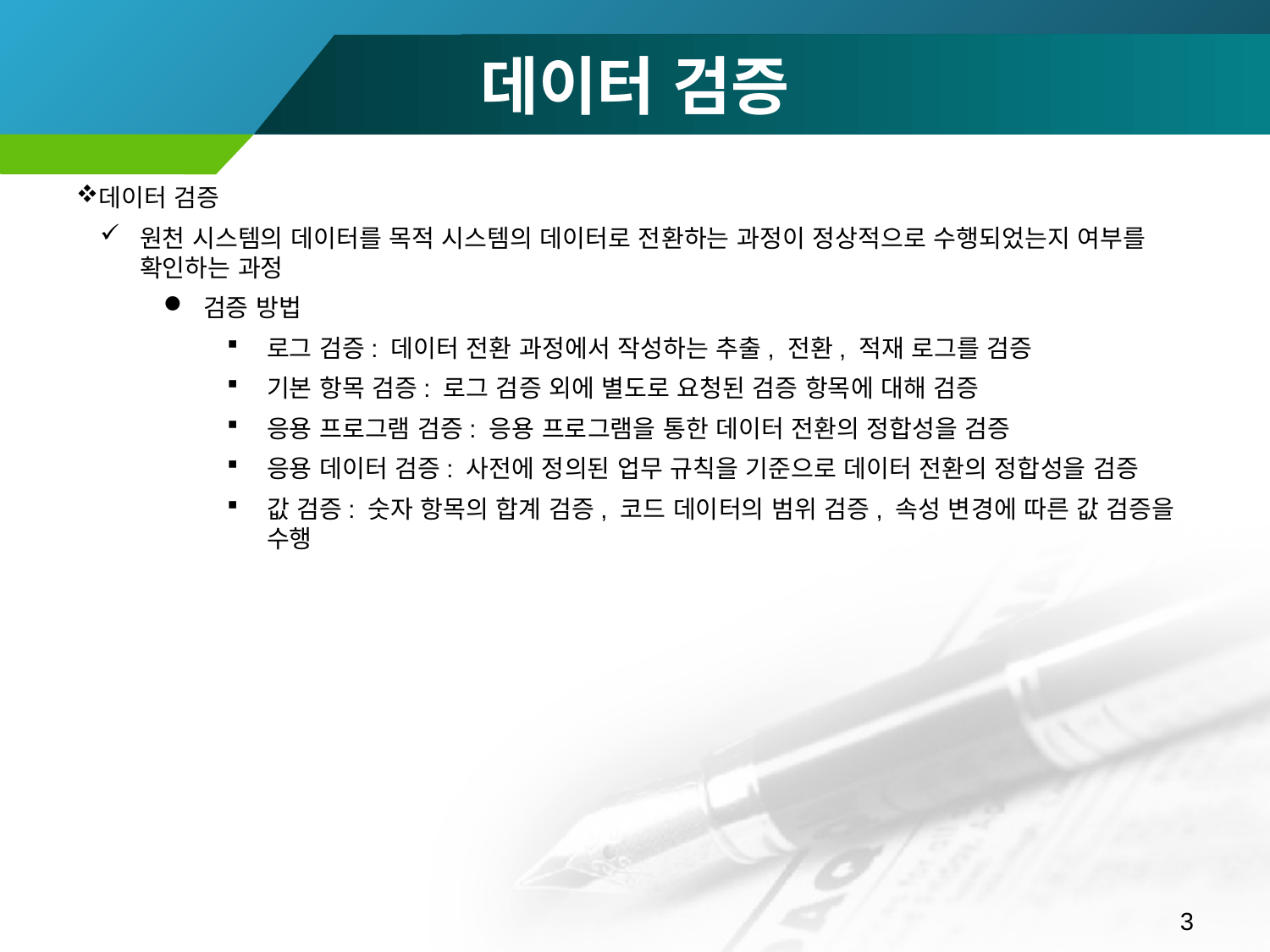

# 데이터 검증
데이터 검증
원천 시스템의 데이터를 목적 시스템의 데이터로 전환하는 과정이 정상적으로 수행되었는지 여부를 확인하는 과정
검증 방법
로그 검증: 데이터 전환 과정에서 작성하는 추출, 전환, 적재 로그를 검증
기본 항목 검증: 로그 검증 외에 별도로 요청된 검증 항목에 대해 검증
응용 프로그램 검증: 응용 프로그램을 통한 데이터 전환의 정합성을 검증
응용 데이터 검증: 사전에 정의된 업무 규칙을 기준으로 데이터 전환의 정합성을 검증
값 검증: 숫자 항목의 합계 검증, 코드 데이터의 범위 검증, 속성 변경에 따른 값 검증을 수행

3